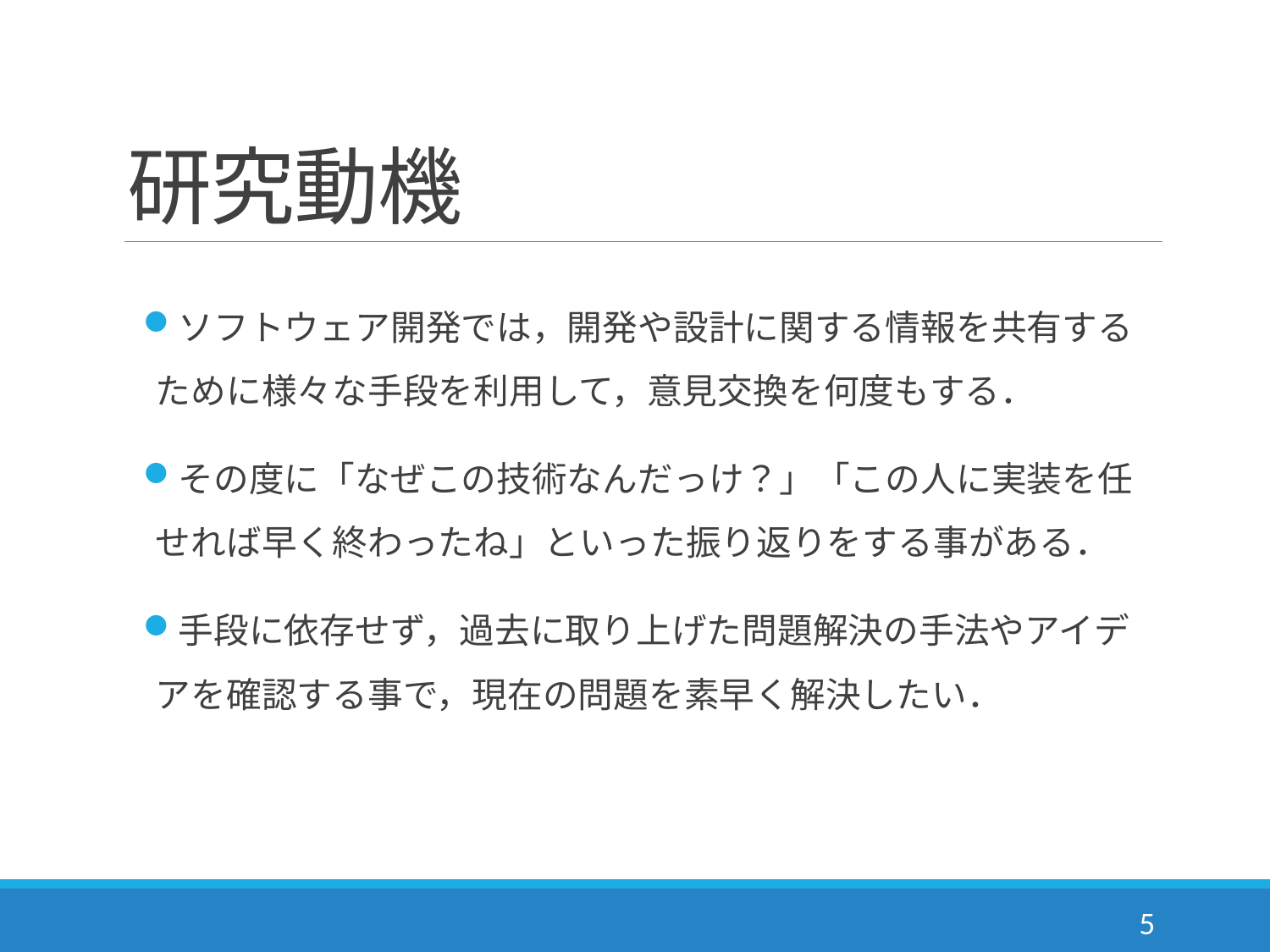

# 研究動機
ソフトウェア開発では，開発や設計に関する情報を共有するために様々な手段を利用して，意見交換を何度もする．
その度に「なぜこの技術なんだっけ？」「この人に実装を任せれば早く終わったね」といった振り返りをする事がある．
手段に依存せず，過去に取り上げた問題解決の手法やアイデアを確認する事で，現在の問題を素早く解決したい．
5